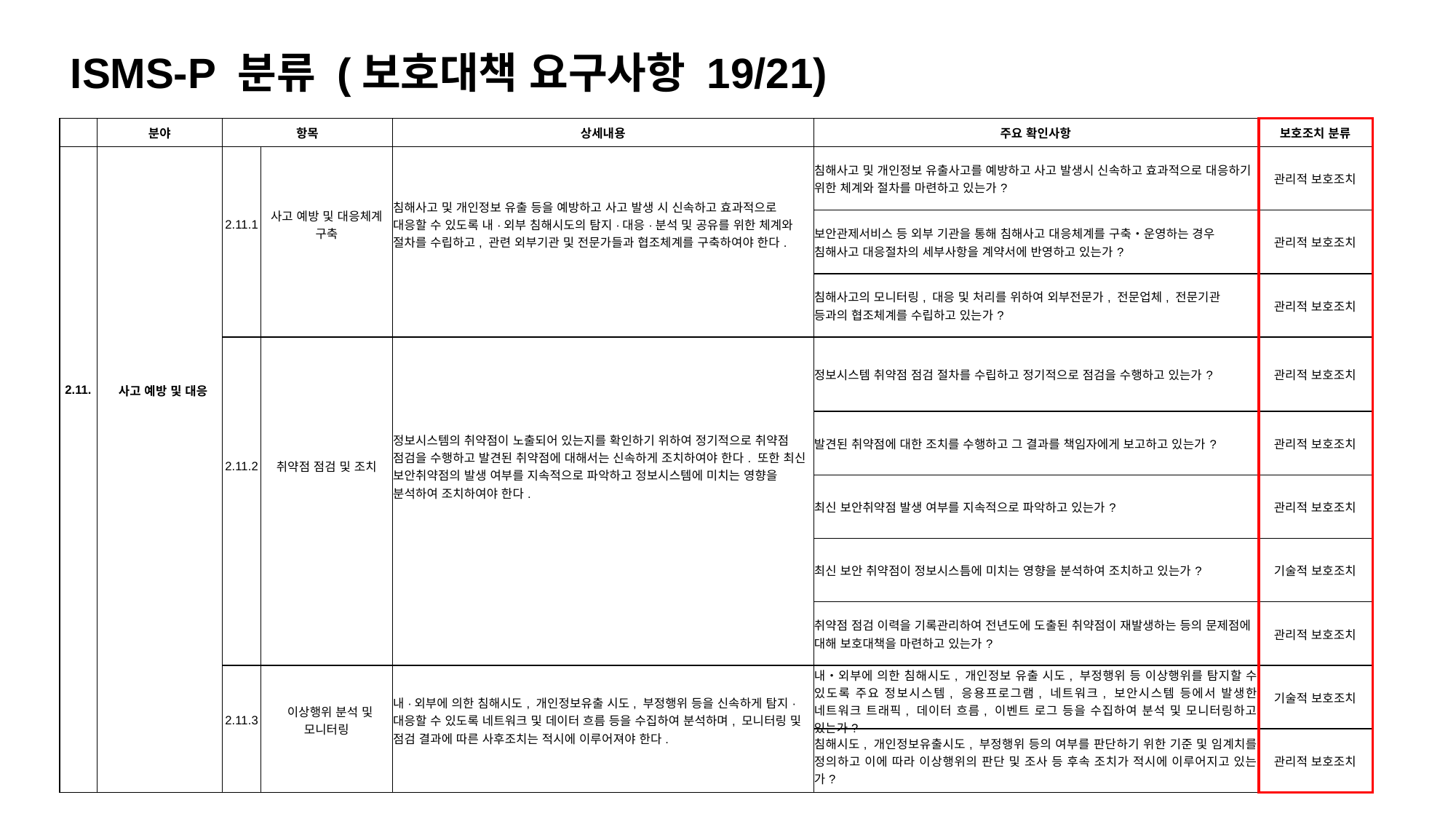

ISMS-P 분류 (보호대책 요구사항 19/21)
|  | 분야 | 항목 |  | 상세내용 | 주요 확인사항 | 보호조치 분류 |
| --- | --- | --- | --- | --- | --- | --- |
| 2.11. | 사고 예방 및 대응 | 2.11.1 | 사고 예방 및 대응체계 구축 | 침해사고 및 개인정보 유출 등을 예방하고 사고 발생 시 신속하고 효과적으로 대응할 수 있도록 내·외부 침해시도의 탐지·대응·분석 및 공유를 위한 체계와 절차를 수립하고, 관련 외부기관 및 전문가들과 협조체계를 구축하여야 한다. | 침해사고 및 개인정보 유출사고를 예방하고 사고 발생시 신속하고 효과적으로 대응하기 위한 체계와 절차를 마련하고 있는가? | 관리적 보호조치 |
|  |  |  |  |  | 보안관제서비스 등 외부 기관을 통해 침해사고 대응체계를 구축‧운영하는 경우 침해사고 대응절차의 세부사항을 계약서에 반영하고 있는가? | 관리적 보호조치 |
|  |  |  |  |  | 침해사고의 모니터링, 대응 및 처리를 위하여 외부전문가, 전문업체, 전문기관 등과의 협조체계를 수립하고 있는가? | 관리적 보호조치 |
|  |  | 2.11.2 | 취약점 점검 및 조치 | 정보시스템의 취약점이 노출되어 있는지를 확인하기 위하여 정기적으로 취약점 점검을 수행하고 발견된 취약점에 대해서는 신속하게 조치하여야 한다. 또한 최신 보안취약점의 발생 여부를 지속적으로 파악하고 정보시스템에 미치는 영향을 분석하여 조치하여야 한다. | 정보시스템 취약점 점검 절차를 수립하고 정기적으로 점검을 수행하고 있는가? | 관리적 보호조치 |
|  |  |  |  |  | 발견된 취약점에 대한 조치를 수행하고 그 결과를 책임자에게 보고하고 있는가? | 관리적 보호조치 |
|  |  |  |  |  | 최신 보안취약점 발생 여부를 지속적으로 파악하고 있는가? | 관리적 보호조치 |
|  |  |  |  |  | 최신 보안 취약점이 정보시스틈에 미치는 영향을 분석하여 조치하고 있는가? | 기술적 보호조치 |
|  |  |  |  |  | 취약점 점검 이력을 기록관리하여 전년도에 도출된 취약점이 재발생하는 등의 문제점에 대해 보호대책을 마련하고 있는가? | 관리적 보호조치 |
|  |  | 2.11.3 | 이상행위 분석 및 모니터링 | 내·외부에 의한 침해시도, 개인정보유출 시도, 부정행위 등을 신속하게 탐지·대응할 수 있도록 네트워크 및 데이터 흐름 등을 수집하여 분석하며, 모니터링 및 점검 결과에 따른 사후조치는 적시에 이루어져야 한다. | 내‧외부에 의한 침해시도, 개인정보 유출 시도, 부정행위 등 이상행위를 탐지할 수 있도록 주요 정보시스템, 응용프로그램, 네트워크, 보안시스템 등에서 발생한 네트워크 트래픽, 데이터 흐름, 이벤트 로그 등을 수집하여 분석 및 모니터링하고 있는가? | 기술적 보호조치 |
|  |  |  |  |  | 침해시도, 개인정보유출시도, 부정행위 등의 여부를 판단하기 위한 기준 및 임계치를 정의하고 이에 따라 이상행위의 판단 및 조사 등 후속 조치가 적시에 이루어지고 있는가? | 관리적 보호조치 |